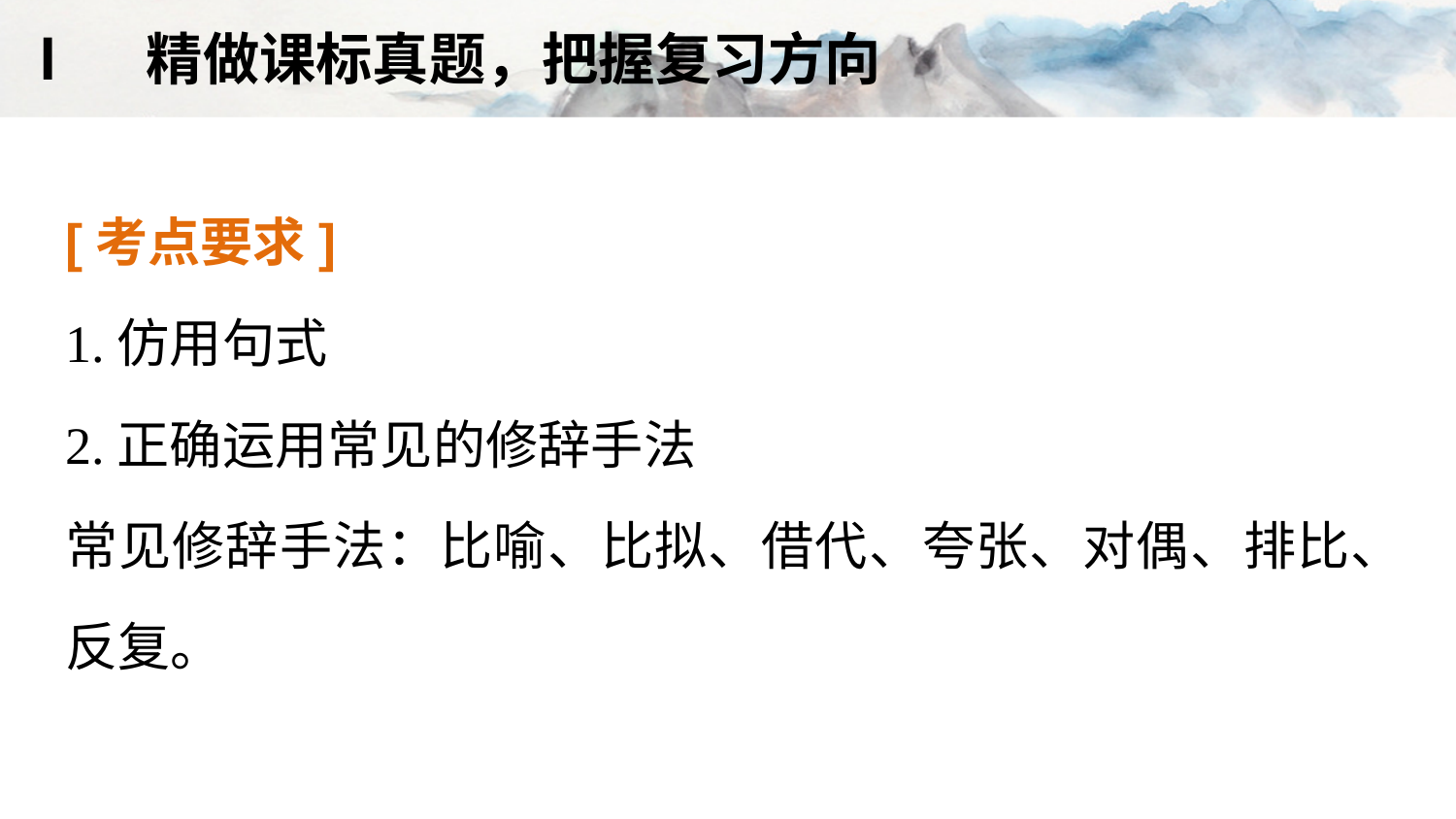

Ⅰ　精做课标真题，把握复习方向
[考点要求]
1.仿用句式
2.正确运用常见的修辞手法
常见修辞手法：比喻、比拟、借代、夸张、对偶、排比、反复。